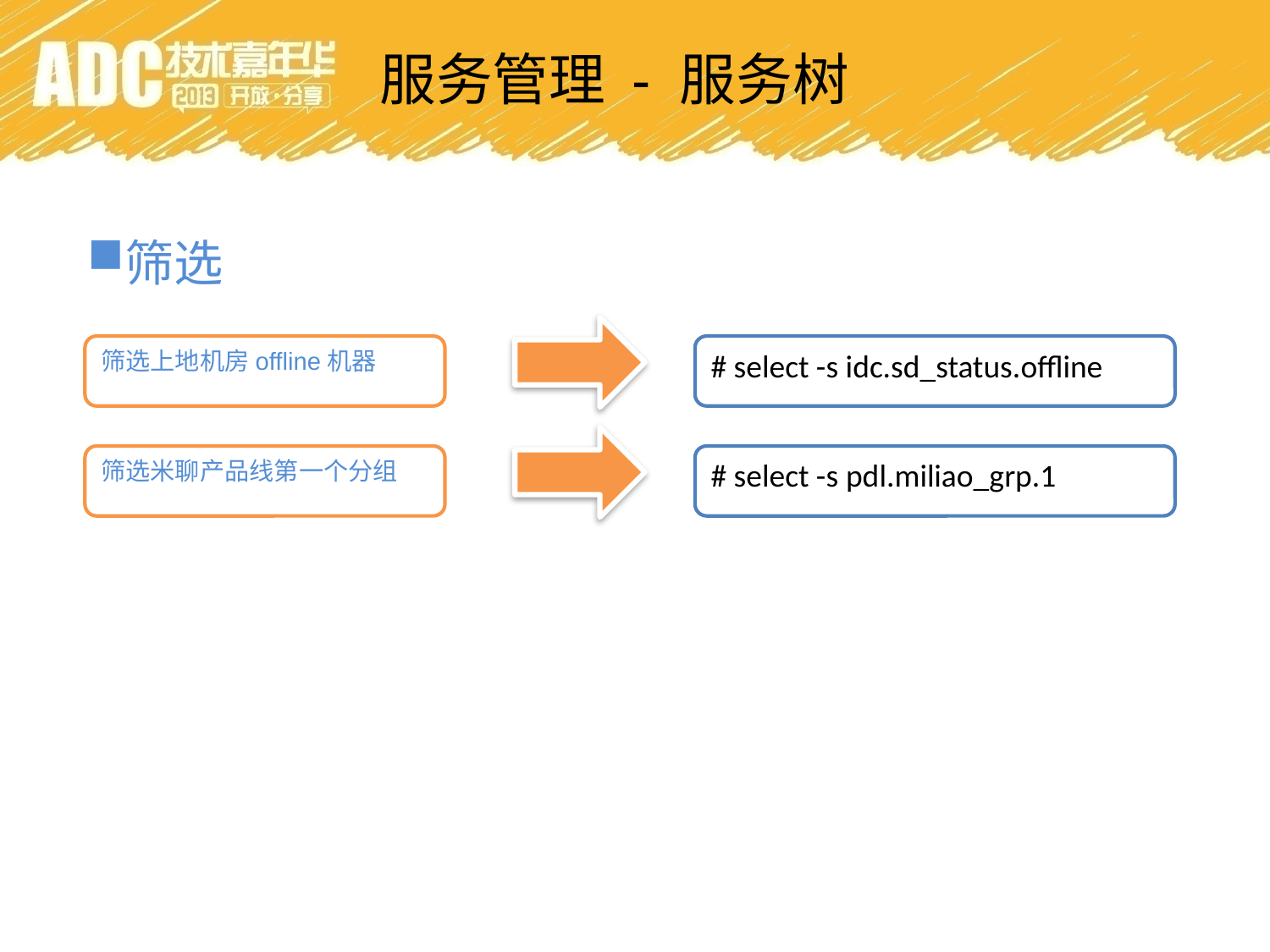

服务管理 - 服务树
筛选

筛选上地机房offline机器
# select -s idc.sd_status.offline

筛选米聊产品线第一个分组
# select -s pdl.miliao_grp.1